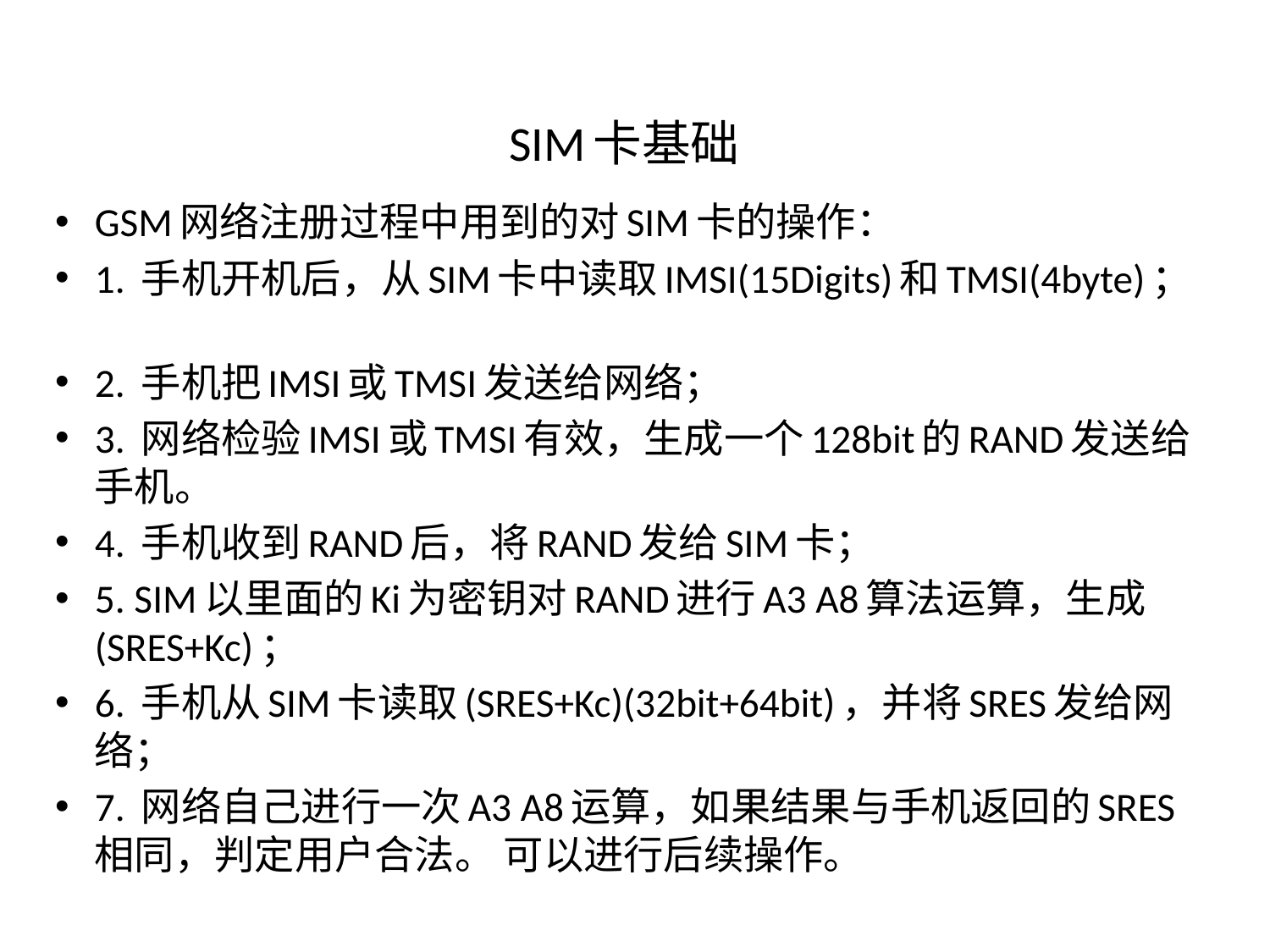

# SIM卡基础
GSM网络注册过程中用到的对SIM卡的操作：
1. 手机开机后，从SIM卡中读取IMSI(15Digits)和TMSI(4byte)；
2. 手机把IMSI或TMSI发送给网络；
3. 网络检验IMSI或TMSI有效，生成一个128bit的RAND发送给手机。
4. 手机收到RAND后，将RAND发给SIM卡；
5. SIM以里面的Ki为密钥对RAND进行A3 A8算法运算，生成(SRES+Kc)；
6. 手机从SIM卡读取(SRES+Kc)(32bit+64bit)，并将SRES发给网络；
7. 网络自己进行一次A3 A8运算，如果结果与手机返回的SRES相同，判定用户合法。 可以进行后续操作。